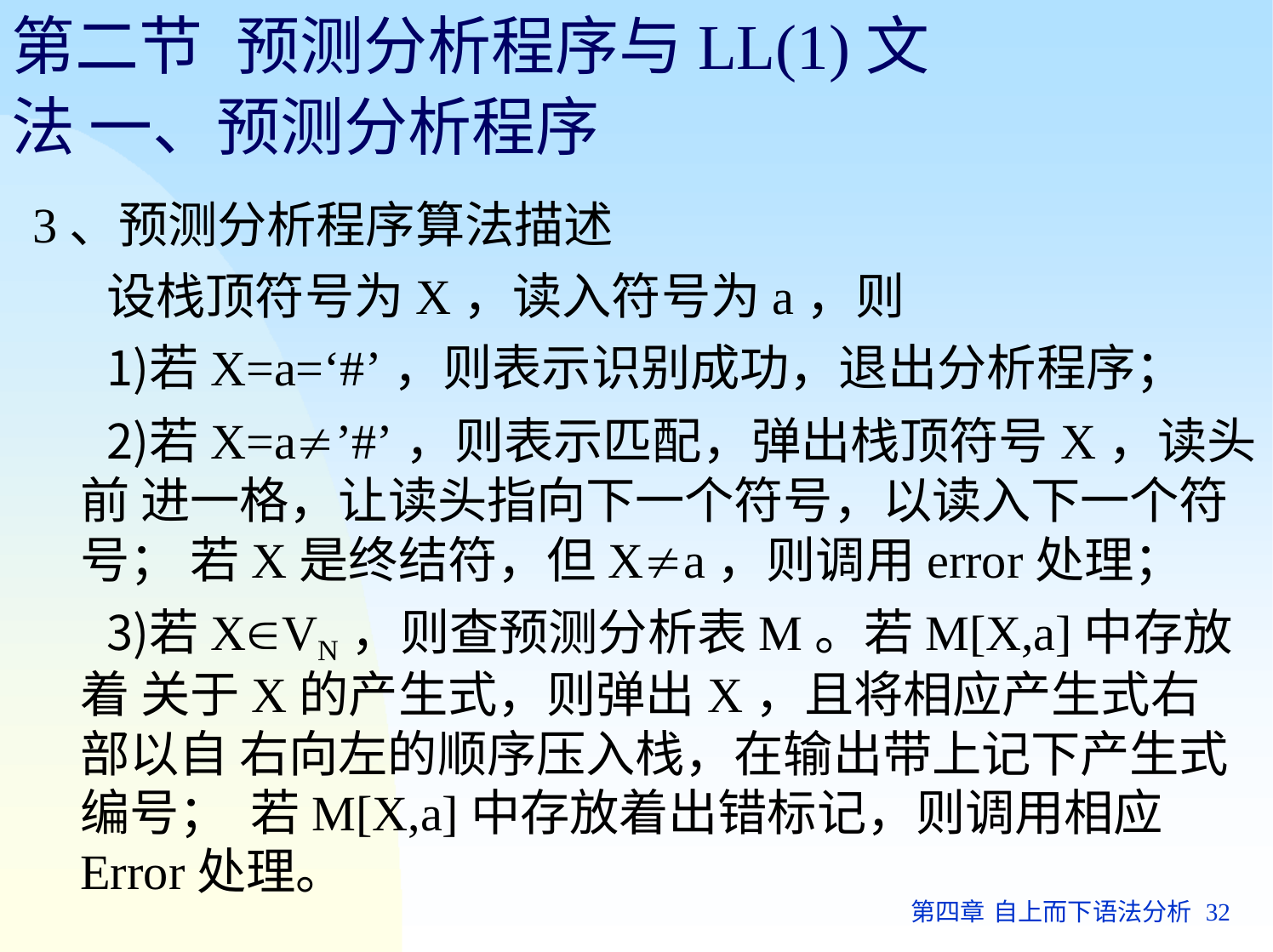

# 第二节	预测分析程序与LL(1)文法 一、预测分析程序
3、预测分析程序算法描述
设栈顶符号为X，读入符号为a，则
若X=a=‘#’，则表示识别成功，退出分析程序；
若X=a≠’#’，则表示匹配，弹出栈顶符号X，读头前 进一格，让读头指向下一个符号，以读入下一个符号； 若X是终结符，但X≠a，则调用error处理；
若X∈VN，则查预测分析表M。若M[X,a]中存放着 关于X的产生式，则弹出X，且将相应产生式右部以自 右向左的顺序压入栈，在输出带上记下产生式编号；  若M[X,a]中存放着出错标记，则调用相应Error处理。
第四章 自上而下语法分析 32